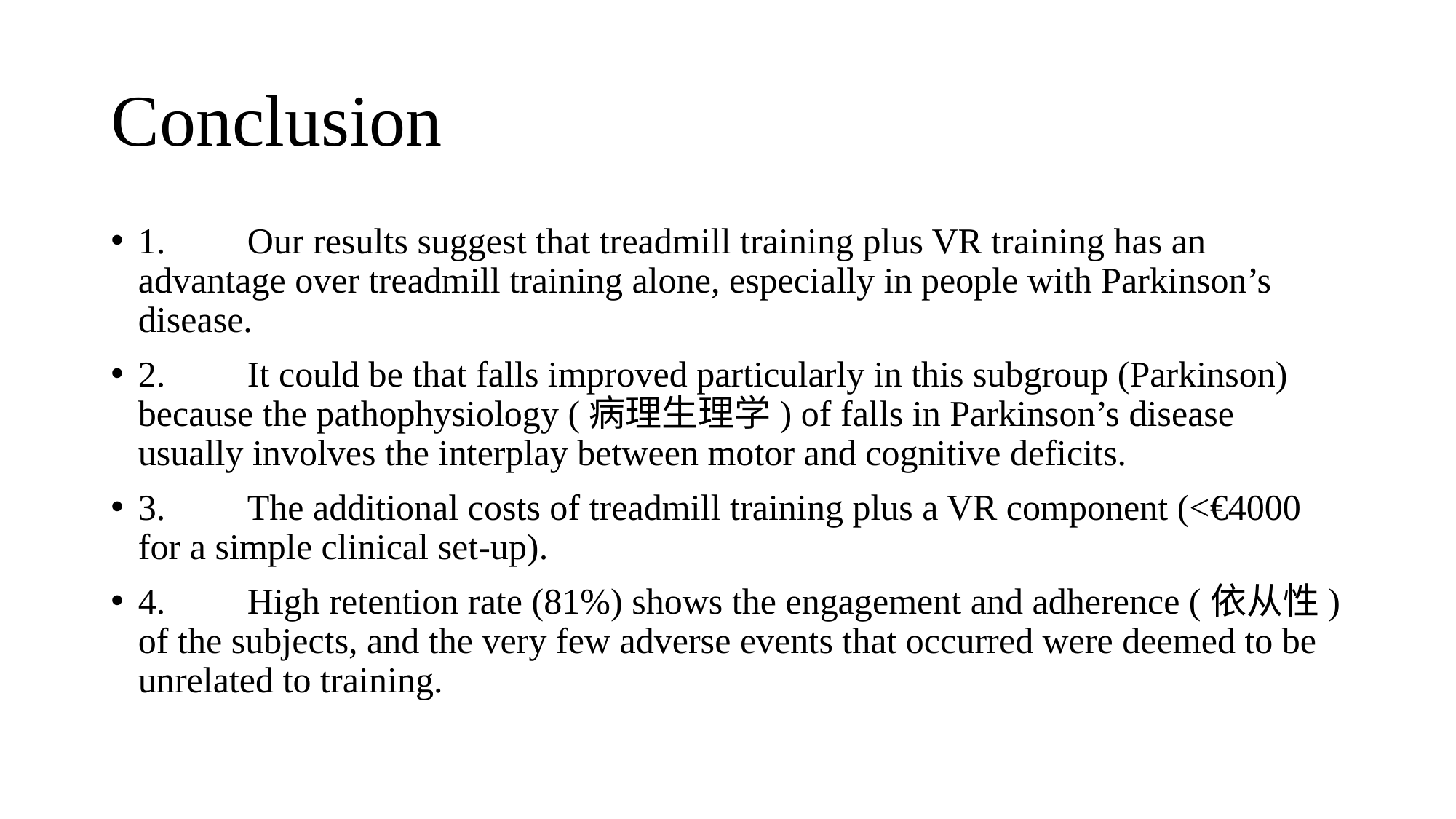

# Conclusion
1.	Our results suggest that treadmill training plus VR training has an advantage over treadmill training alone, especially in people with Parkinson’s disease.
2.	It could be that falls improved particularly in this subgroup (Parkinson) because the pathophysiology (病理生理学) of falls in Parkinson’s disease usually involves the interplay between motor and cognitive deficits.
3.	The additional costs of treadmill training plus a VR component (<€4000  for a simple clinical set-up).
4.	High retention rate (81%) shows the engagement and adherence (依从性) of the subjects, and the very few adverse events that occurred were deemed to be unrelated to training.